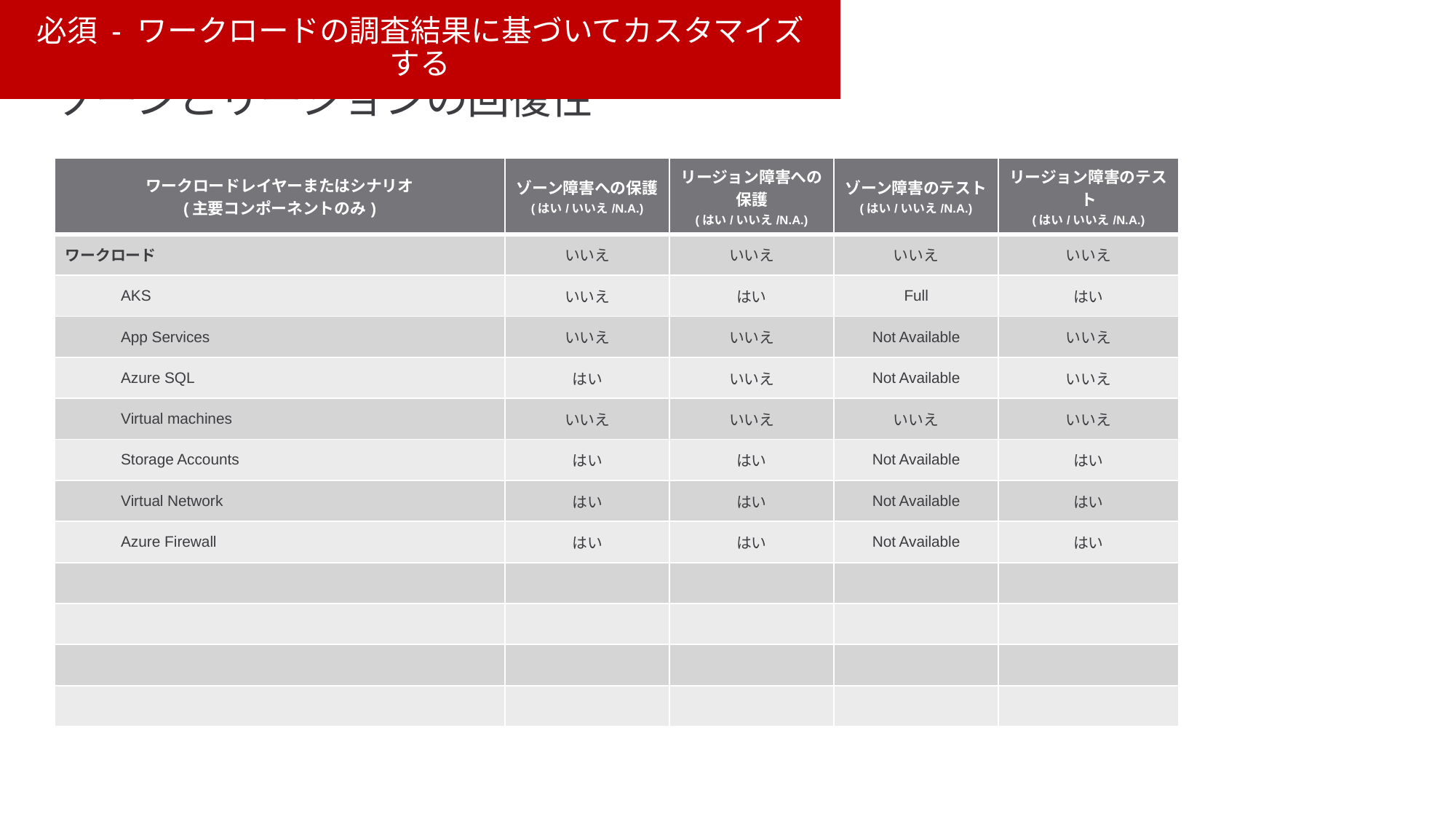

必須 - ワークロードの調査結果に基づいてカスタマイズする
# ゾーンとリージョンの回復性
| ワークロードレイヤーまたはシナリオ (主要コンポーネントのみ) | ゾーン障害への保護 (はい/いいえ/N.A.) | リージョン障害への保護 (はい/いいえ/N.A.) | ゾーン障害のテスト (はい/いいえ/N.A.) | リージョン障害のテスト (はい/いいえ/N.A.) |
| --- | --- | --- | --- | --- |
| ワークロード | いいえ | いいえ | いいえ | いいえ |
| AKS | いいえ | はい | Full | はい |
| App Services | いいえ | いいえ | Not Available | いいえ |
| Azure SQL | はい | いいえ | Not Available | いいえ |
| Virtual machines | いいえ | いいえ | いいえ | いいえ |
| Storage Accounts | はい | はい | Not Available | はい |
| Virtual Network | はい | はい | Not Available | はい |
| Azure Firewall | はい | はい | Not Available | はい |
|  |  |  |  |  |
|  |  |  |  |  |
|  |  |  |  |  |
|  |  |  |  |  |